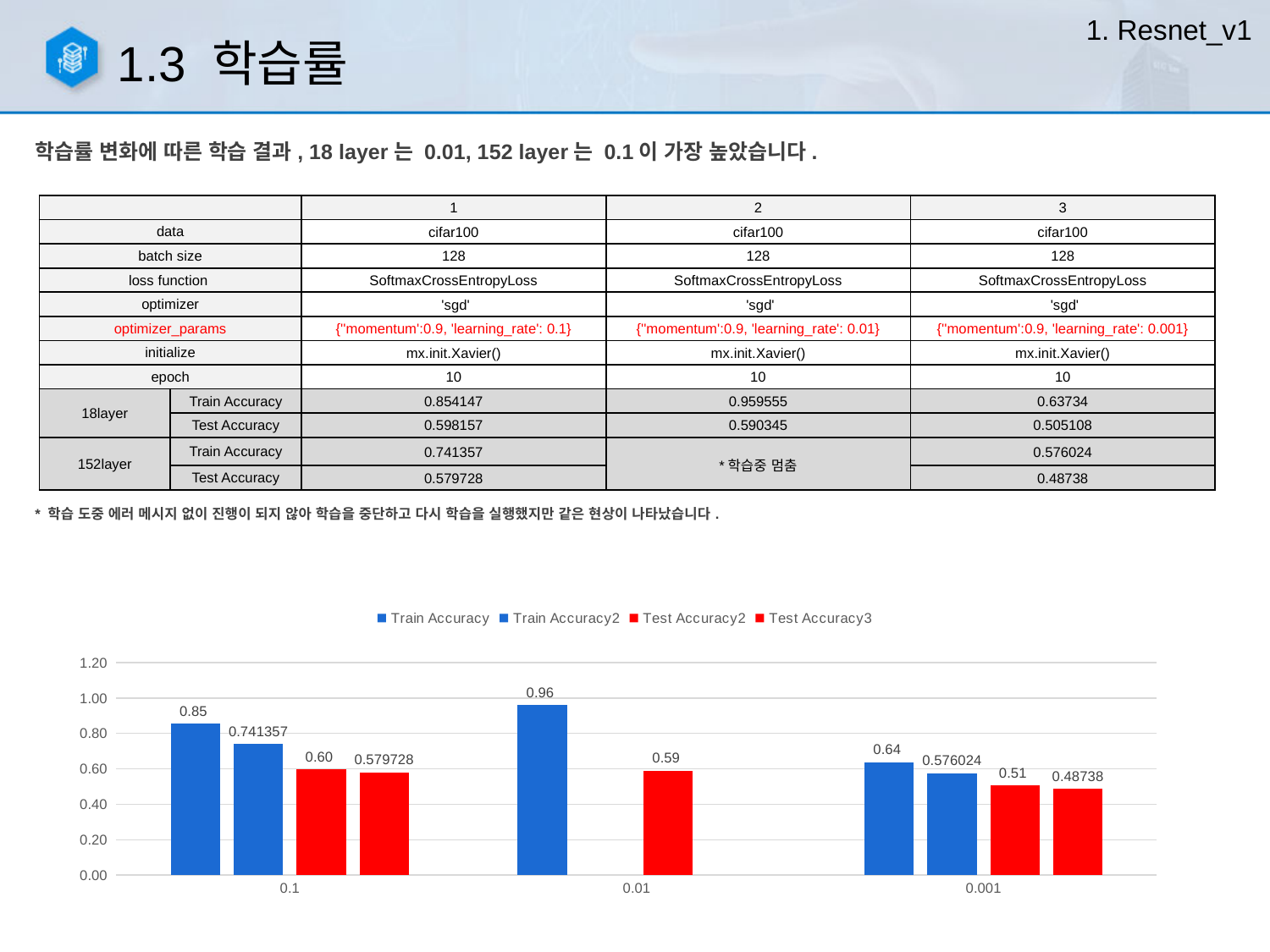

1. Resnet_v1
1.3 학습률
학습률 변화에 따른 학습 결과, 18 layer는 0.01, 152 layer는 0.1이 가장 높았습니다.
|  |  | 1 | 2 | 3 |
| --- | --- | --- | --- | --- |
| data |  | cifar100 | cifar100 | cifar100 |
| batch size |  | 128 | 128 | 128 |
| loss function |  | SoftmaxCrossEntropyLoss | SoftmaxCrossEntropyLoss | SoftmaxCrossEntropyLoss |
| optimizer |  | 'sgd' | 'sgd' | 'sgd' |
| optimizer\_params |  | {''momentum':0.9, 'learning\_rate': 0.1} | {''momentum':0.9, 'learning\_rate': 0.01} | {''momentum':0.9, 'learning\_rate': 0.001} |
| initialize |  | mx.init.Xavier() | mx.init.Xavier() | mx.init.Xavier() |
| epoch |  | 10 | 10 | 10 |
| 18layer | Train Accuracy | 0.854147 | 0.959555 | 0.63734 |
|  | Test Accuracy | 0.598157 | 0.590345 | 0.505108 |
| 152layer | Train Accuracy | 0.741357 | \*학습중 멈춤 | 0.576024 |
|  | Test Accuracy | 0.579728 |  | 0.48738 |
* 학습 도중 에러 메시지 없이 진행이 되지 않아 학습을 중단하고 다시 학습을 실행했지만 같은 현상이 나타났습니다.

### Chart

| Category | Train Accuracy | Train Accuracy2 | Test Accuracy2 | Test Accuracy3 |
|---|---|---|---|---|
| 0.1 | 0.854147 | 0.741357 | 0.598157 | 0.579728 |
| 0.01 | 0.959555 | None | 0.590345 | None |
| 1E-3 | 0.63734 | 0.576024 | 0.505108 | 0.48738 |